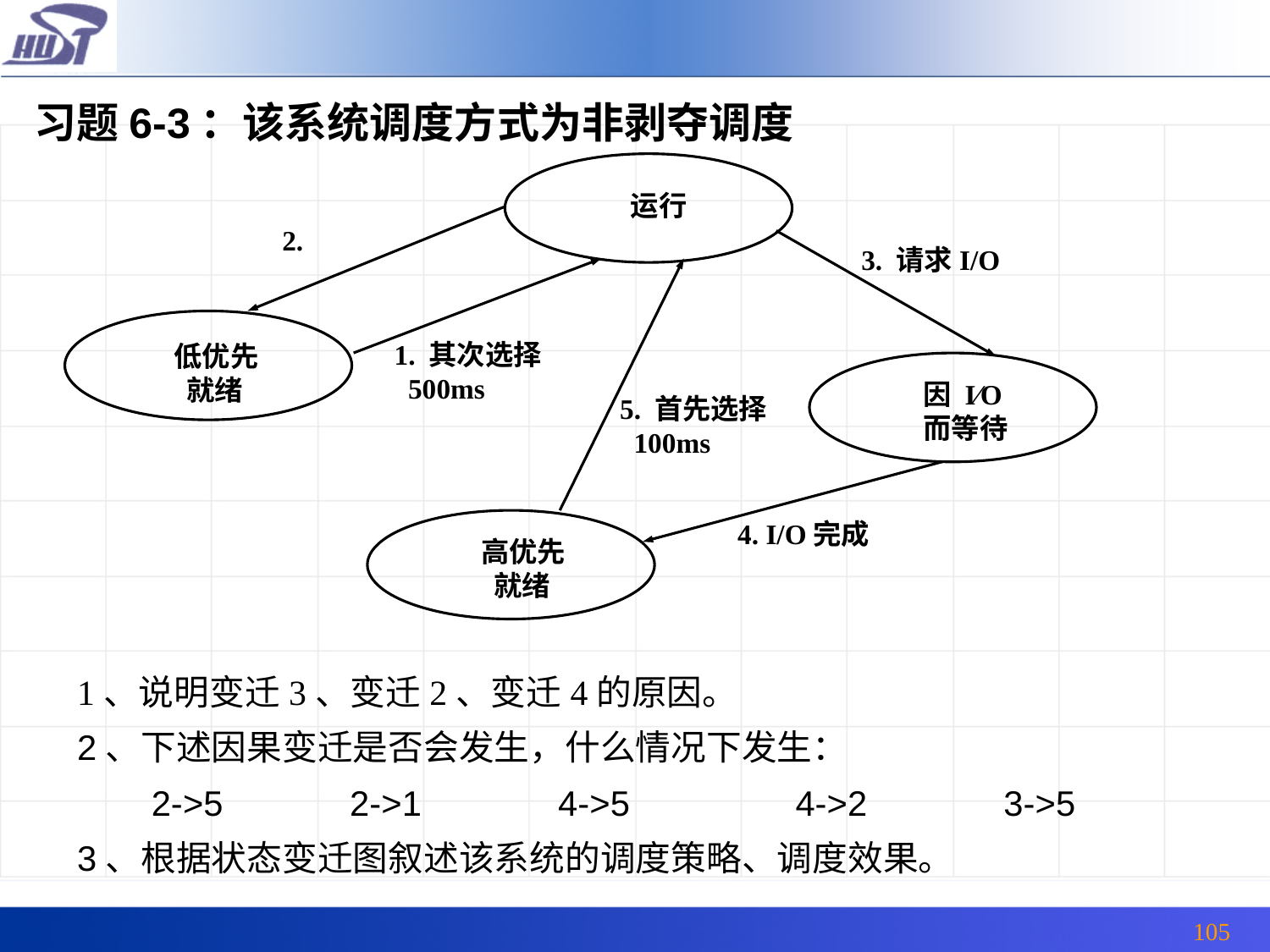

习题6-3：该系统调度方式为非剥夺调度

 运行

2.

3. 请求I/O

1. 其次选择
  500ms
   低优先
     就绪

 因 I∕O
 而等待

5. 首先选择
  100ms

4. I/O完成
 高优先
   就绪

1、说明变迁3、变迁2、变迁4的原因。
2、下述因果变迁是否会发生，什么情况下发生：
	2->5             2->1              4->5                 4->2              3->5
3、根据状态变迁图叙述该系统的调度策略、调度效果。
105